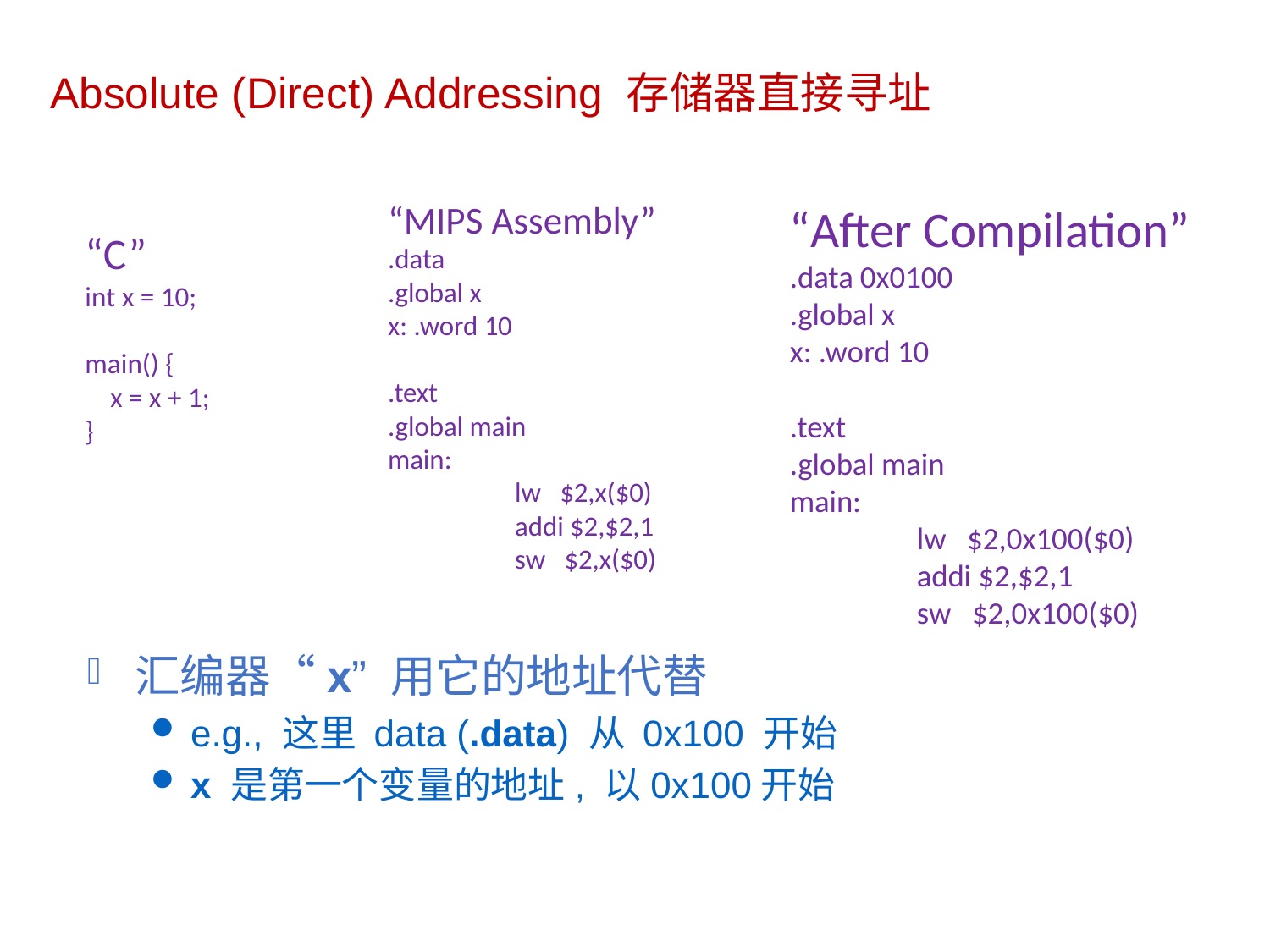

# Absolute (Direct) Addressing 存储器直接寻址
“MIPS Assembly”
.data
.global x
x: .word 10

.text
.global main
main:
	lw   $2,x($0)
	addi $2,$2,1
	sw   $2,x($0)
“After Compilation”
.data 0x0100
.global x
x: .word 10

.text
.global main
main:
	lw   $2,0x100($0)
	addi $2,$2,1
	sw   $2,0x100($0)
“C”
int x = 10;

main() {
    x = x + 1;
}

汇编器“x” 用它的地址代替
e.g., 这里 data (.data) 从 0x100 开始
x 是第一个变量的地址, 以0x100开始